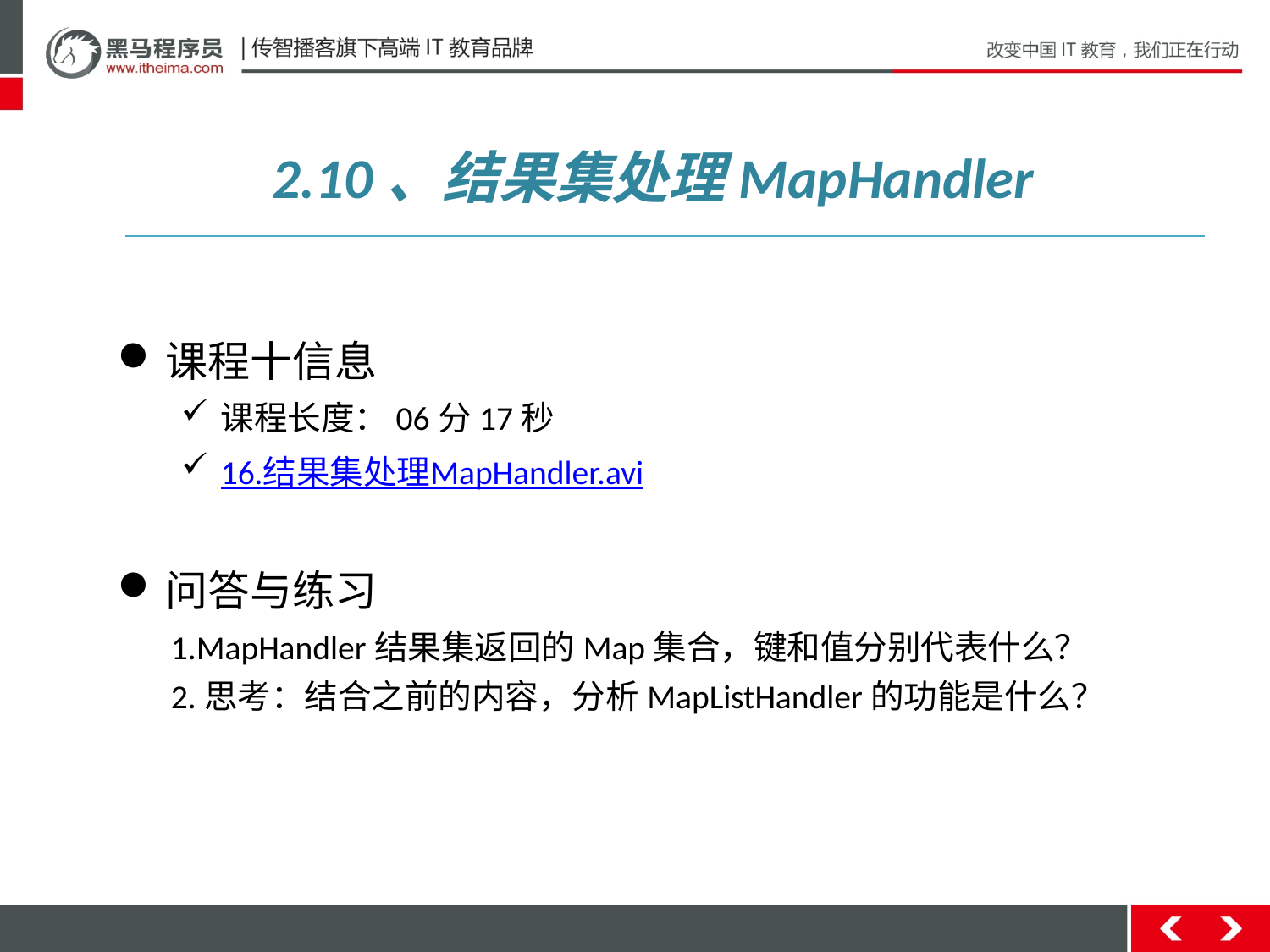

2.10、结果集处理MapHandler

课程十信息
课程长度：06分17秒
16.结果集处理MapHandler.avi

问答与练习
       1.MapHandler结果集返回的Map集合，键和值分别代表什么？
       2.思考：结合之前的内容，分析MapListHandler的功能是什么？